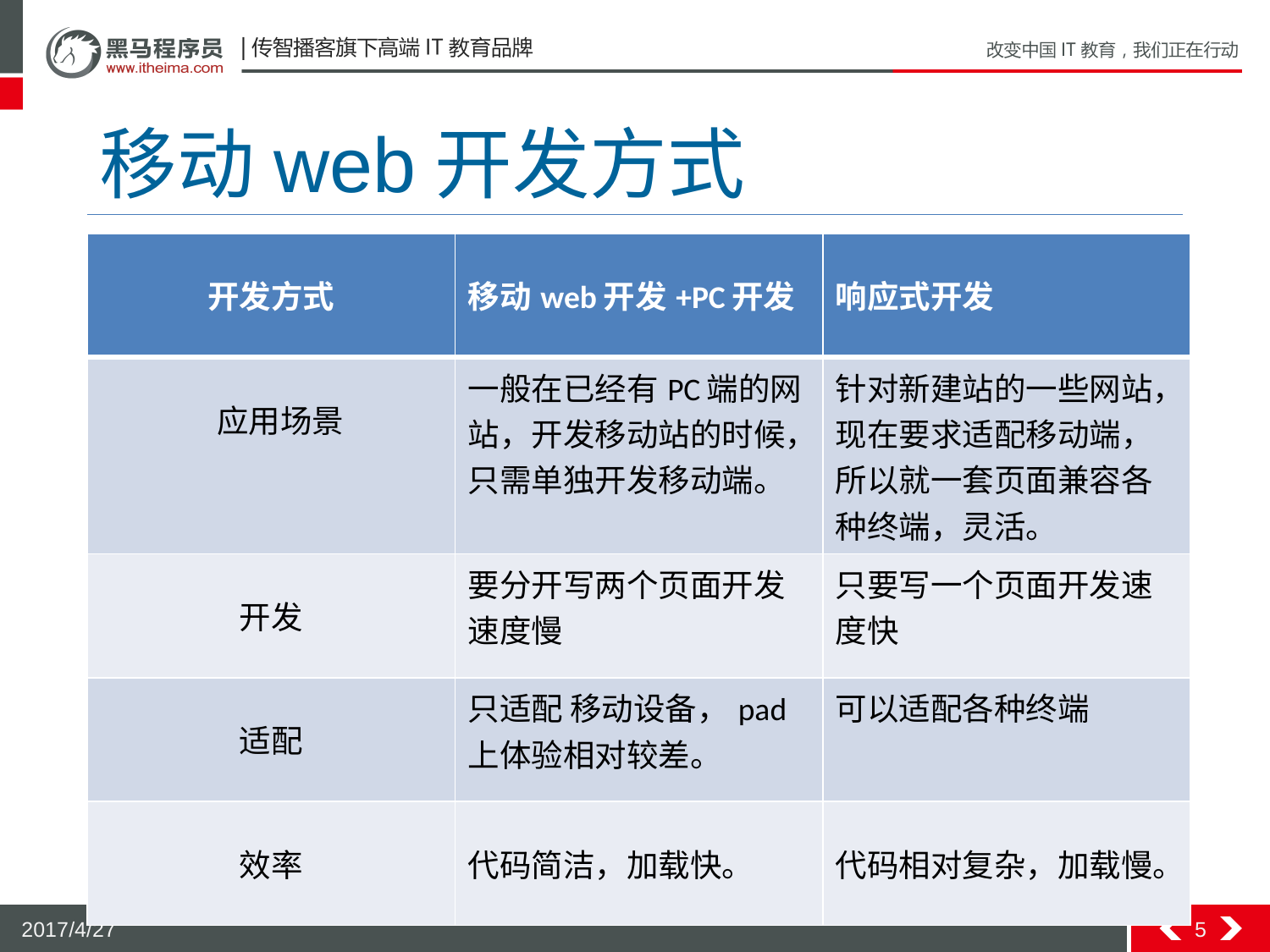

# 移动web开发方式
| 开发方式 | 移动web开发+PC开发 | 响应式开发 |
| --- | --- | --- |
| 应用场景 | 一般在已经有PC端的网站，开发移动站的时候，只需单独开发移动端。 | 针对新建站的一些网站，现在要求适配移动端，所以就一套页面兼容各种终端，灵活。 |
| 开发 | 要分开写两个页面开发速度慢 | 只要写一个页面开发速度快 |
| 适配 | 只适配 移动设备，pad上体验相对较差。 | 可以适配各种终端 |
| 效率 | 代码简洁，加载快。 | 代码相对复杂，加载慢。 |
5

2017/4/27